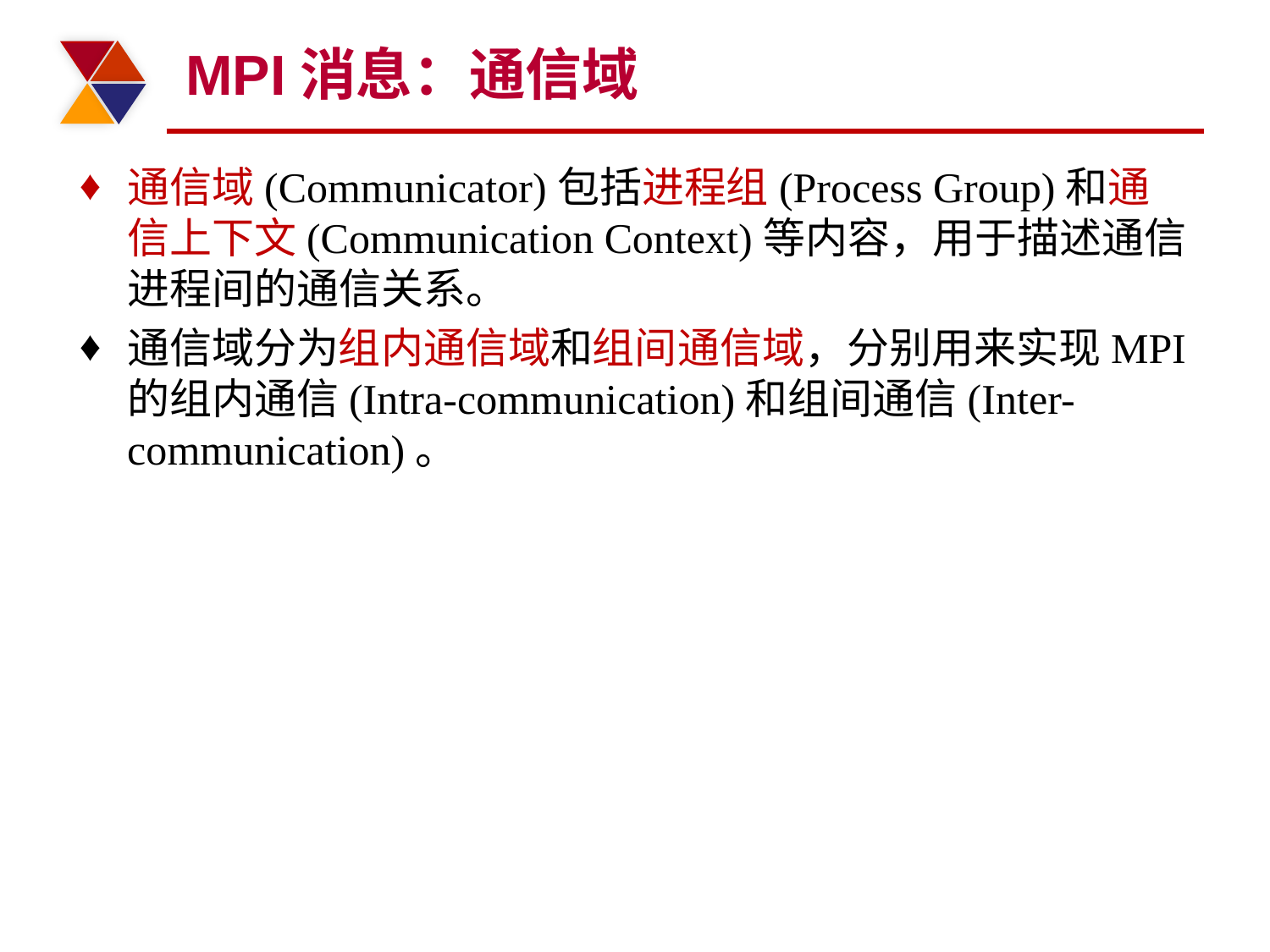

# MPI消息：通信域
通信域(Communicator)包括进程组(Process Group)和通信上下文(Communication Context)等内容，用于描述通信进程间的通信关系。
通信域分为组内通信域和组间通信域，分别用来实现MPI的组内通信(Intra-communication)和组间通信(Inter-communication)。